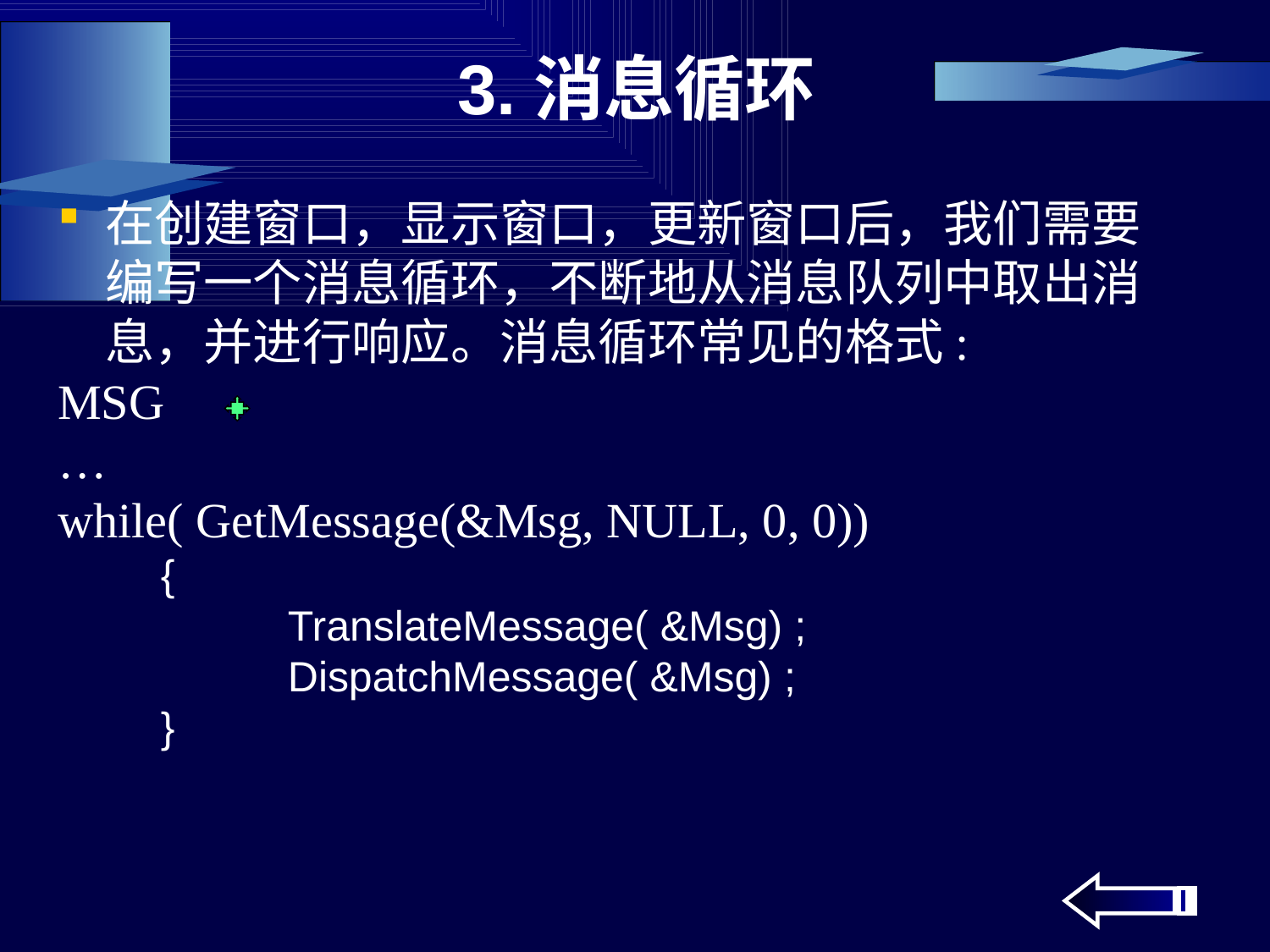

# 3.消息循环
在创建窗口，显示窗口，更新窗口后，我们需要编写一个消息循环，不断地从消息队列中取出消息，并进行响应。消息循环常见的格式:
MSG
…
while( GetMessage(&Msg, NULL, 0, 0))
	{
		TranslateMessage( &Msg) ;
		DispatchMessage( &Msg) ;
	}